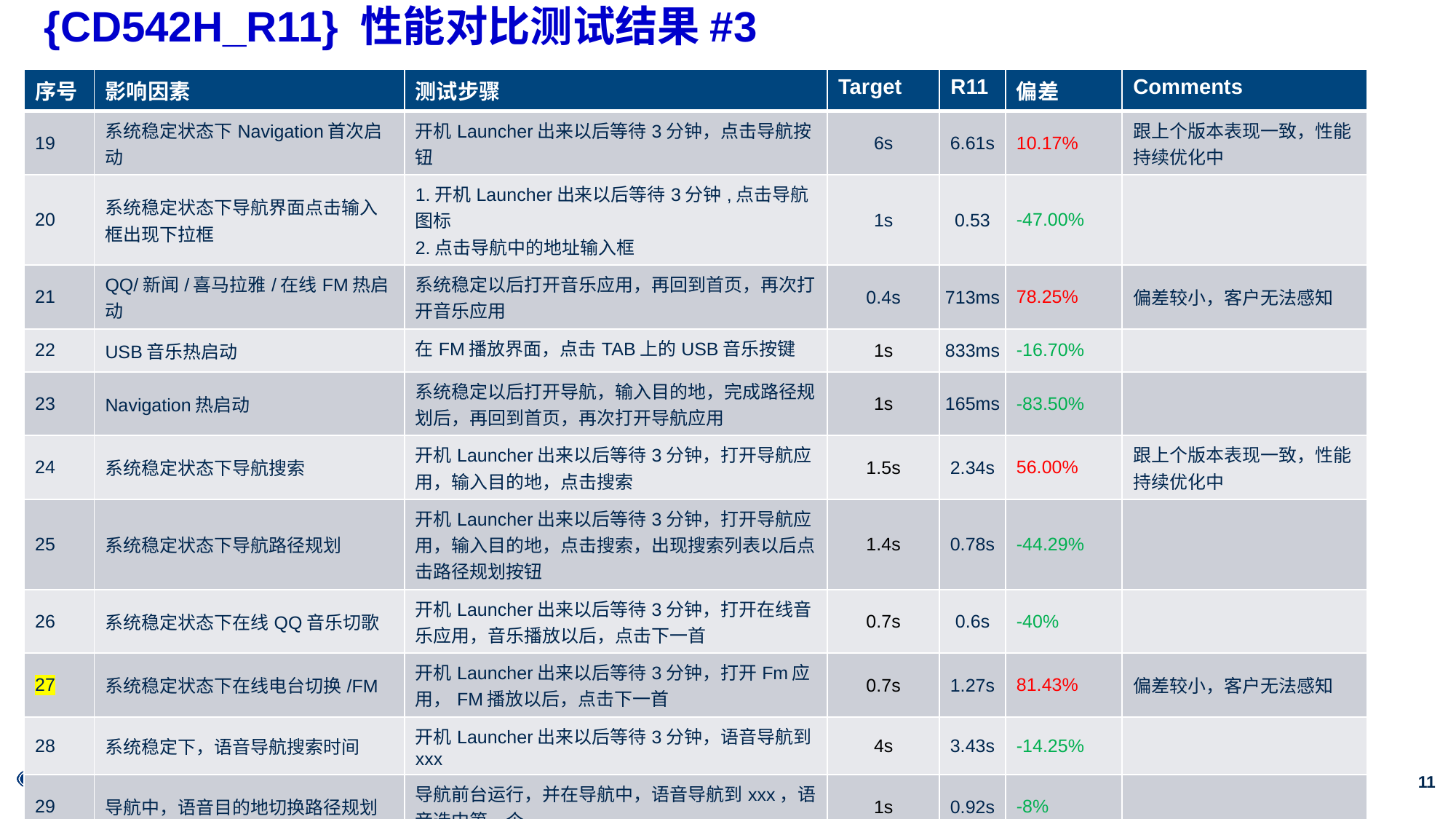

{CD542H_R11} 性能对比测试结果#3
| 序号 | 影响因素 | 测试步骤 | Target | R11 | 偏差 | Comments |
| --- | --- | --- | --- | --- | --- | --- |
| 19 | 系统稳定状态下Navigation首次启动 | 开机Launcher出来以后等待3分钟，点击导航按钮 | 6s | 6.61s | 10.17% | 跟上个版本表现一致，性能持续优化中 |
| 20 | 系统稳定状态下导航界面点击输入框出现下拉框 | 1.开机Launcher出来以后等待3分钟,点击导航图标 2.点击导航中的地址输入框 | 1s | 0.53 | -47.00% |  |
| 21 | QQ/新闻/喜马拉雅/在线FM热启动 | 系统稳定以后打开音乐应用，再回到首页，再次打开音乐应用 | 0.4s | 713ms | 78.25% | 偏差较小，客户无法感知 |
| 22 | USB音乐热启动 | 在FM播放界面，点击TAB上的USB音乐按键 | 1s | 833ms | -16.70% |  |
| 23 | Navigation热启动 | 系统稳定以后打开导航，输入目的地，完成路径规划后，再回到首页，再次打开导航应用 | 1s | 165ms | -83.50% |  |
| 24 | 系统稳定状态下导航搜索 | 开机Launcher出来以后等待3分钟，打开导航应用，输入目的地，点击搜索 | 1.5s | 2.34s | 56.00% | 跟上个版本表现一致，性能持续优化中 |
| 25 | 系统稳定状态下导航路径规划 | 开机Launcher出来以后等待3分钟，打开导航应用，输入目的地，点击搜索，出现搜索列表以后点击路径规划按钮 | 1.4s | 0.78s | -44.29% |  |
| 26 | 系统稳定状态下在线QQ音乐切歌 | 开机Launcher出来以后等待3分钟，打开在线音乐应用，音乐播放以后，点击下一首 | 0.7s | 0.6s | -40% |  |
| 27 | 系统稳定状态下在线电台切换/FM | 开机Launcher出来以后等待3分钟，打开Fm应用，FM播放以后，点击下一首 | 0.7s | 1.27s | 81.43% | 偏差较小，客户无法感知 |
| 28 | 系统稳定下，语音导航搜索时间 | 开机Launcher出来以后等待3分钟，语音导航到xxx | 4s | 3.43s | -14.25% |  |
| 29 | 导航中，语音目的地切换路径规划 | 导航前台运行，并在导航中，语音导航到xxx，语音选中第一个 | 1s | 0.92s | -8% |  |
| 30 | 系统稳定下，语音播放音乐 | 开机Launcher出来以后等待3分钟，语音播放xxx | 3.5s | 5.43s | 55.14% | 跟上个版本表现一致，性能持续优化中 |
| 31 | 系统稳定下，语音车控 | 开机Launcher出来以后等待3分钟，语音打开天窗 | 1s | 0.74 | -26.00% |  |